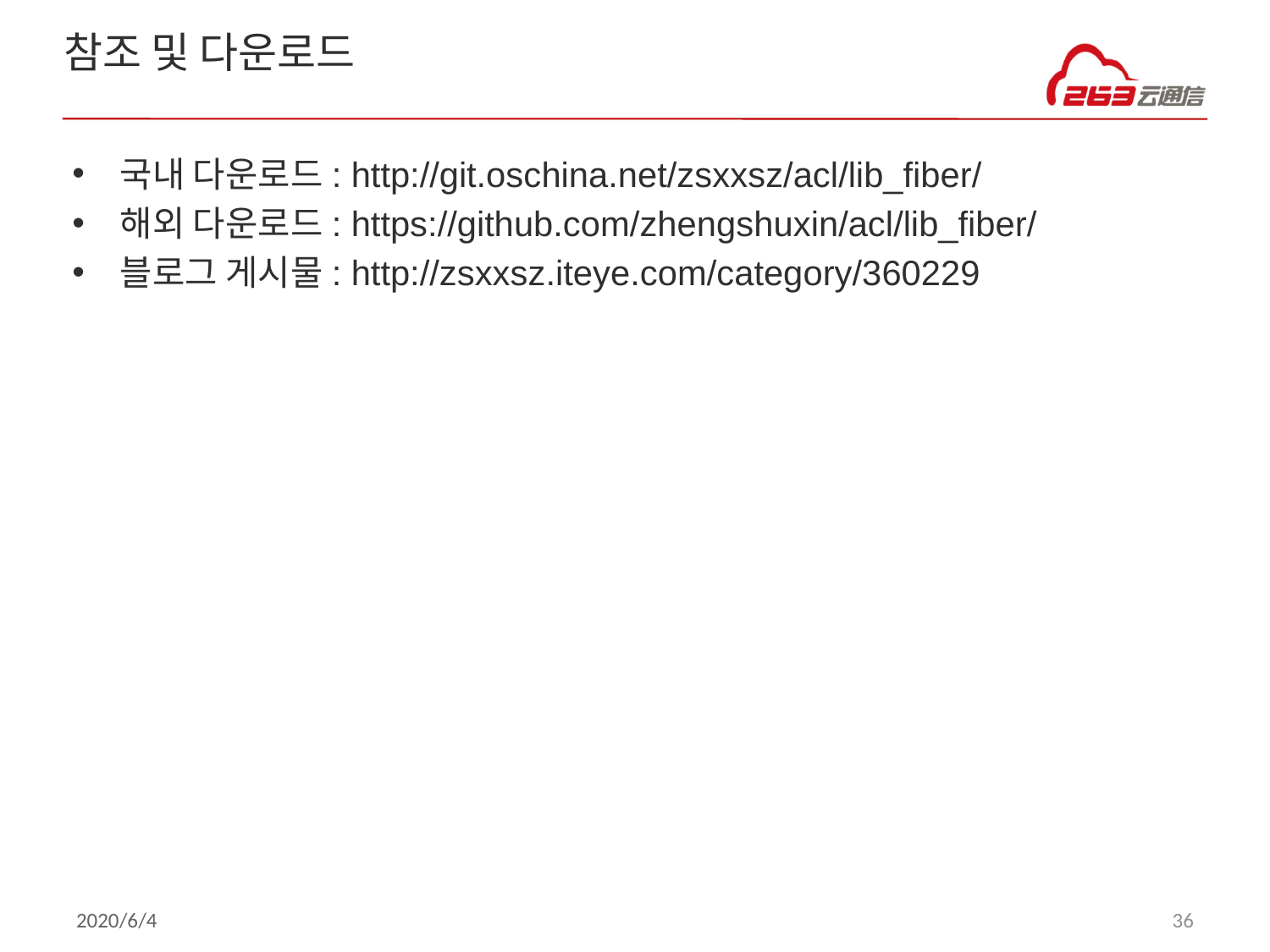

# 참조 및 다운로드
국내 다운로드: http://git.oschina.net/zsxxsz/acl/lib_fiber/
해외 다운로드: https://github.com/zhengshuxin/acl/lib_fiber/
블로그 게시물: http://zsxxsz.iteye.com/category/360229